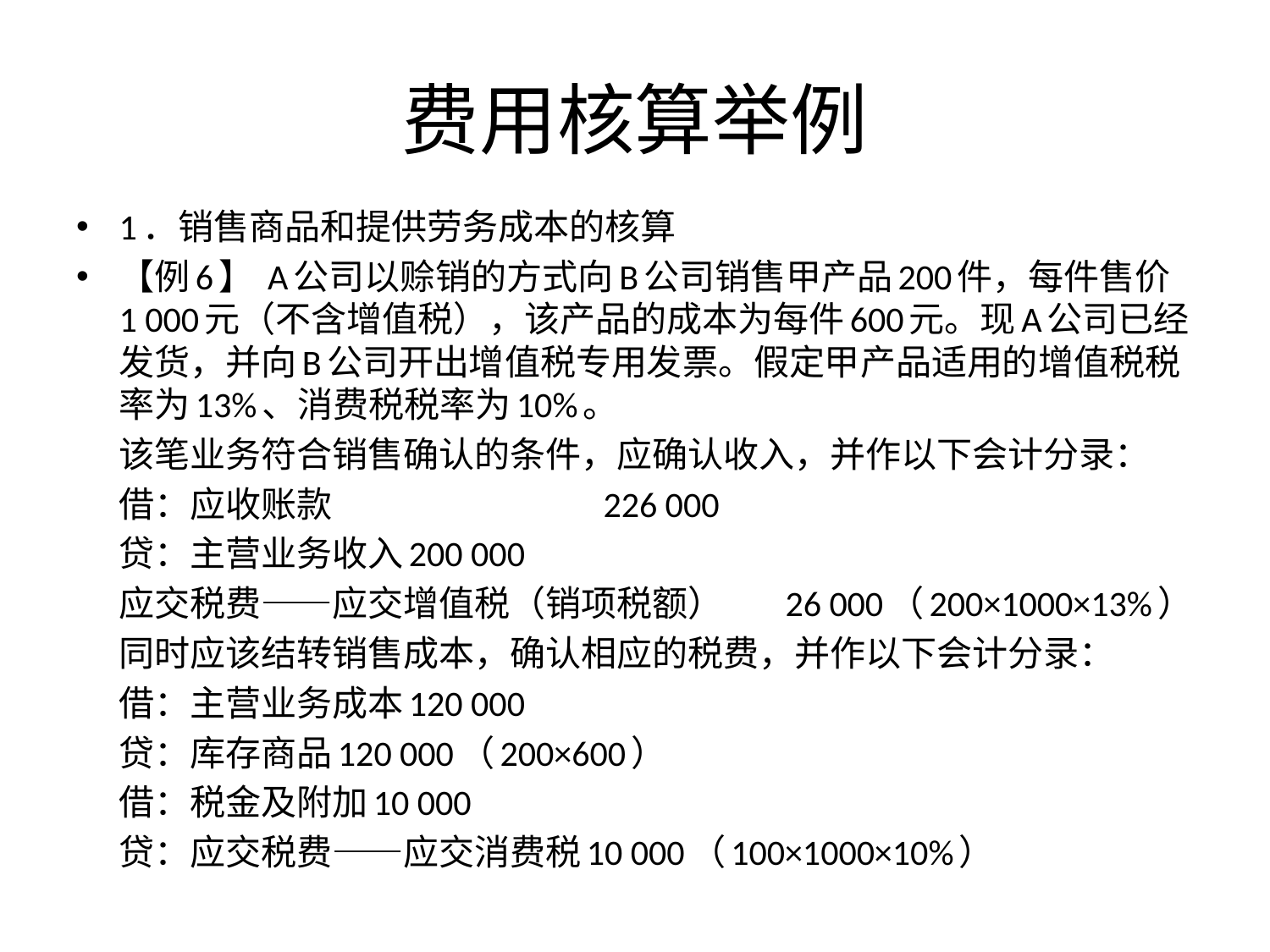

# 费用核算举例
1．销售商品和提供劳务成本的核算
【例6】 A公司以赊销的方式向B公司销售甲产品200件，每件售价1 000元（不含增值税），该产品的成本为每件600元。现A公司已经发货，并向B公司开出增值税专用发票。假定甲产品适用的增值税税率为13%、消费税税率为10%。
	该笔业务符合销售确认的条件，应确认收入，并作以下会计分录：
	借：应收账款                                 226 000
		贷：主营业务收入200 000
		应交税费——应交增值税（销项税额）       26 000（200×1000×13%）
	同时应该结转销售成本，确认相应的税费，并作以下会计分录：
	借：主营业务成本120 000
		贷：库存商品120 000（200×600）
	借：税金及附加10 000
		贷：应交税费——应交消费税10 000（100×1000×10%）